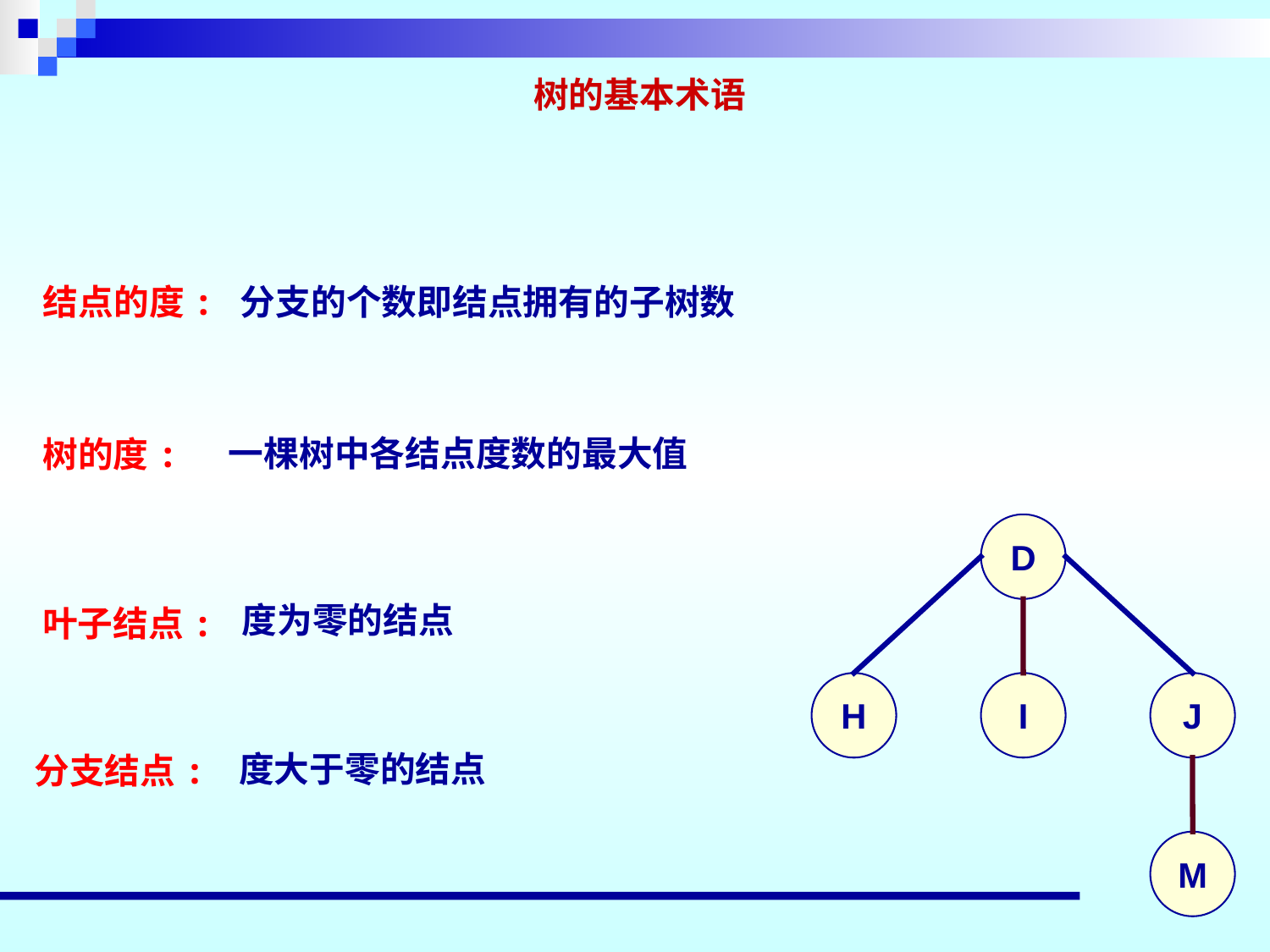

树的基本术语
结点的度:
分支的个数即结点拥有的子树数
一棵树中各结点度数的最大值
树的度:
D

度为零的结点
叶子结点:

H
I
J
度大于零的结点
分支结点:

M
3